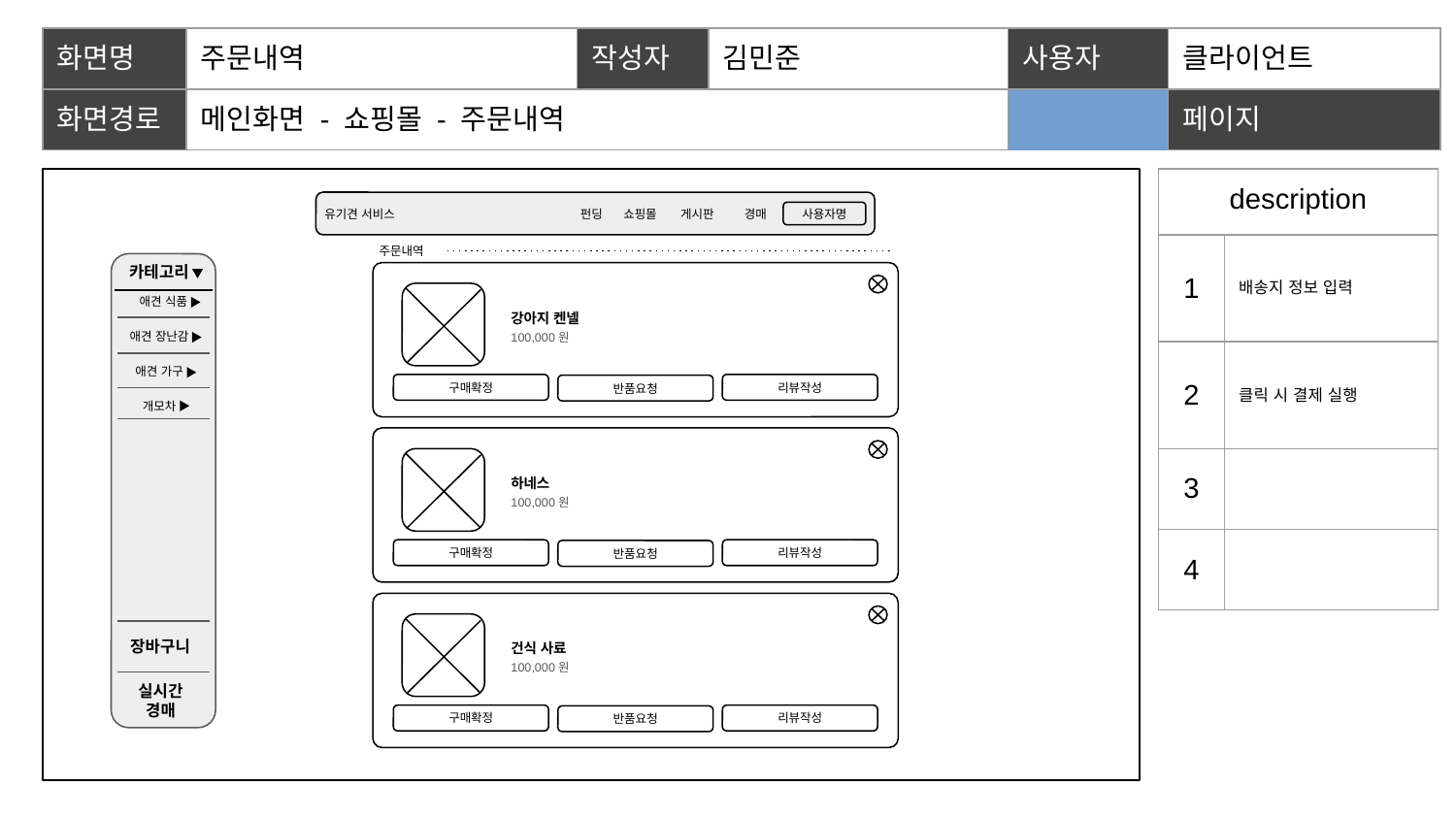

| 화면명 | 주문내역 | 작성자 | 김민준 |  | 사용자 | 클라이언트 |
| --- | --- | --- | --- | --- | --- | --- |
| 화면경로 | 메인화면 - 쇼핑몰 - 주문내역 |  |  |  | 페이지 | 12 |

| description |  |
| --- | --- |
| 1 | 배송지 정보 입력 |
| 2 | 클릭 시 결제 실행 |
| 3 |  |
| 4 |  |

유기견 서비스
펀딩
쇼핑몰
게시판
경매
사용자명
주문내역

카테고리

애견 식품

강아지 켄넬
애견 장난감
100,000원

애견 가구

구매확정
리뷰작성
반품요청
개모차

하네스
100,000원
구매확정
리뷰작성
반품요청

장바구니
건식 사료
100,000원
실시간 경매
구매확정
리뷰작성
반품요청